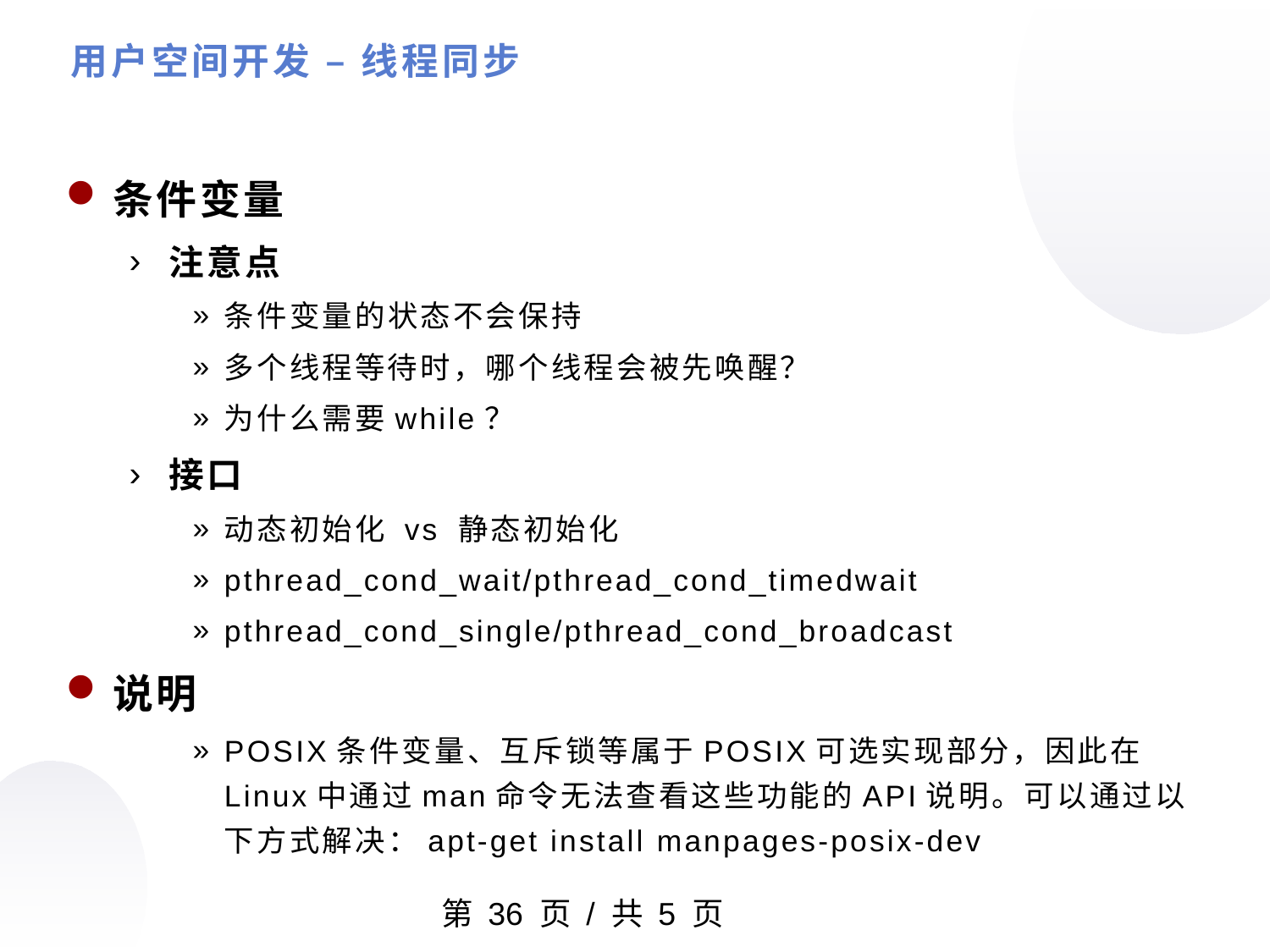

用户空间开发 – 线程同步

条件变量
注意点
条件变量的状态不会保持
多个线程等待时，哪个线程会被先唤醒？
为什么需要while？
接口
动态初始化 vs 静态初始化
pthread_cond_wait/pthread_cond_timedwait
pthread_cond_single/pthread_cond_broadcast
说明
POSIX条件变量、互斥锁等属于POSIX可选实现部分，因此在Linux中通过man命令无法查看这些功能的API说明。可以通过以下方式解决：apt-get install manpages-posix-dev

第 36 页 / 共 5 页